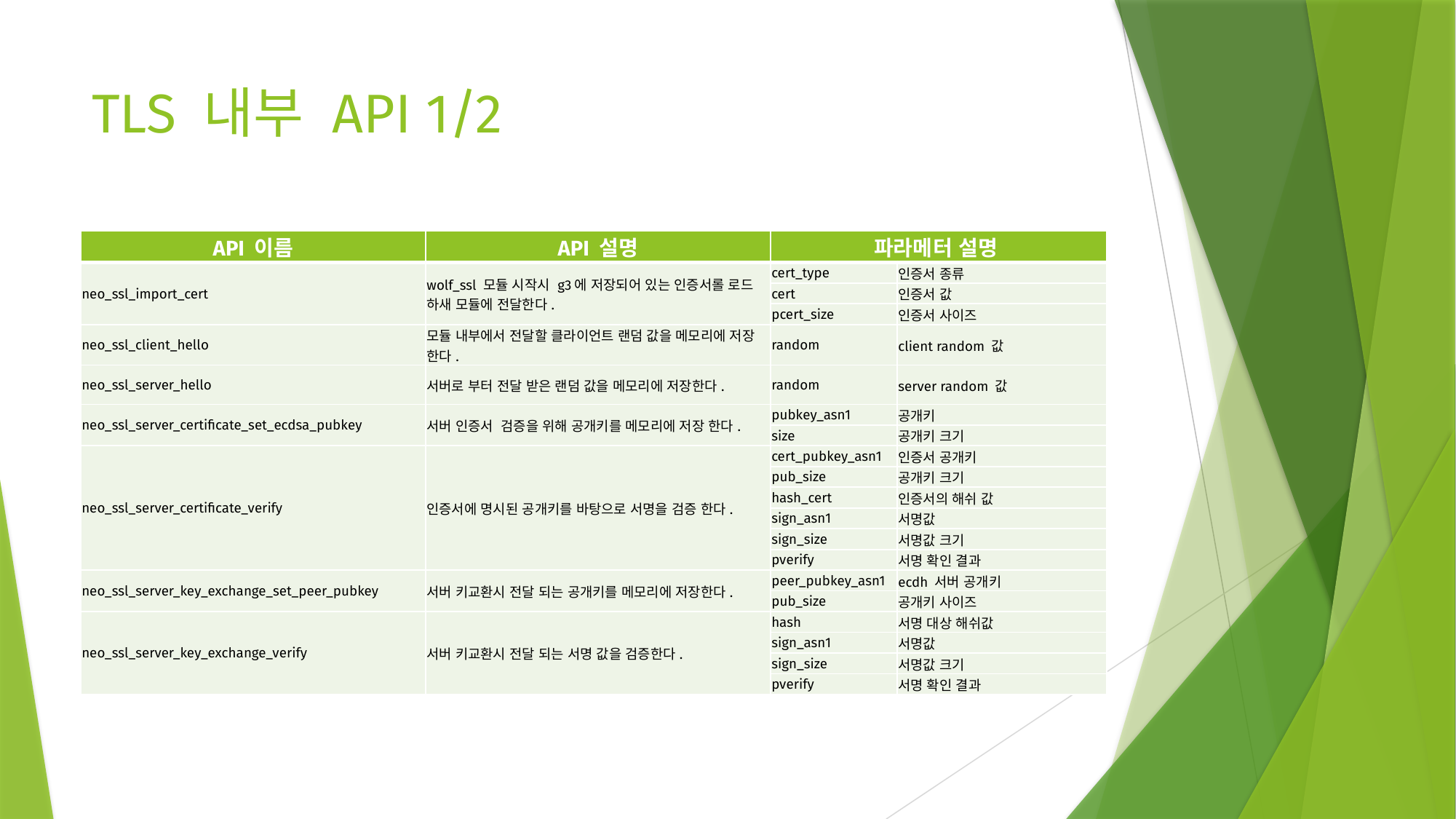

# TLS 내부 API 1/2
| API 이름 | API 설명 | 파라메터 설명 |  |
| --- | --- | --- | --- |
| neo\_ssl\_import\_cert | wolf\_ssl 모듈 시작시 g3에 저장되어 있는 인증서롤 로드 하새 모듈에 전달한다. | cert\_type | 인증서 종류 |
|  |  | cert | 인증서 값 |
|  |  | pcert\_size | 인증서 사이즈 |
| neo\_ssl\_client\_hello | 모듈 내부에서 전달할 클라이언트 랜덤 값을 메모리에 저장 한다. | random | client random 값 |
| neo\_ssl\_server\_hello | 서버로 부터 전달 받은 랜덤 값을 메모리에 저장한다. | random | server random 값 |
| neo\_ssl\_server\_certificate\_set\_ecdsa\_pubkey | 서버 인증서 검증을 위해 공개키를 메모리에 저장 한다. | pubkey\_asn1 | 공개키 |
|  |  | size | 공개키 크기 |
| neo\_ssl\_server\_certificate\_verify | 인증서에 명시된 공개키를 바탕으로 서명을 검증 한다. | cert\_pubkey\_asn1 | 인증서 공개키 |
|  |  | pub\_size | 공개키 크기 |
|  |  | hash\_cert | 인증서의 해쉬 값 |
|  |  | sign\_asn1 | 서명값 |
|  |  | sign\_size | 서명값 크기 |
|  |  | pverify | 서명 확인 결과 |
| neo\_ssl\_server\_key\_exchange\_set\_peer\_pubkey | 서버 키교환시 전달 되는 공개키를 메모리에 저장한다. | peer\_pubkey\_asn1 | ecdh 서버 공개키 |
|  |  | pub\_size | 공개키 사이즈 |
| neo\_ssl\_server\_key\_exchange\_verify | 서버 키교환시 전달 되는 서명 값을 검증한다. | hash | 서명 대상 해쉬값 |
|  |  | sign\_asn1 | 서명값 |
|  |  | sign\_size | 서명값 크기 |
|  |  | pverify | 서명 확인 결과 |